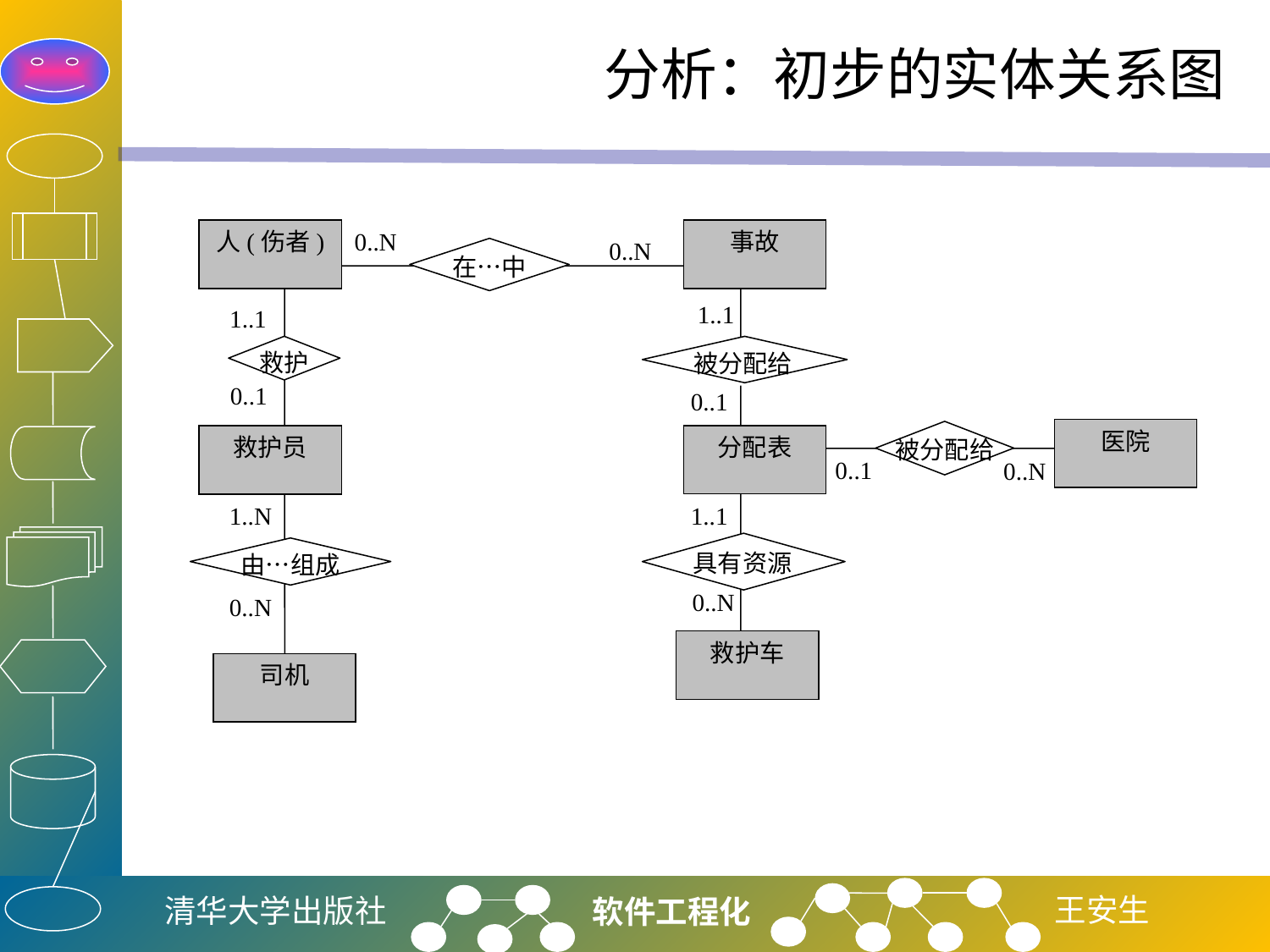

# 分析：初步的实体关系图
人(伤者)
0..N
事故

1..1
1..1

0..1
0..1
医院
分配表
救护员
0..1

0..N
1..N

1..1

0..N
0..N
救护车
司机
0..N
在…中
救护
被分配给
被分配给
具有资源
由…组成